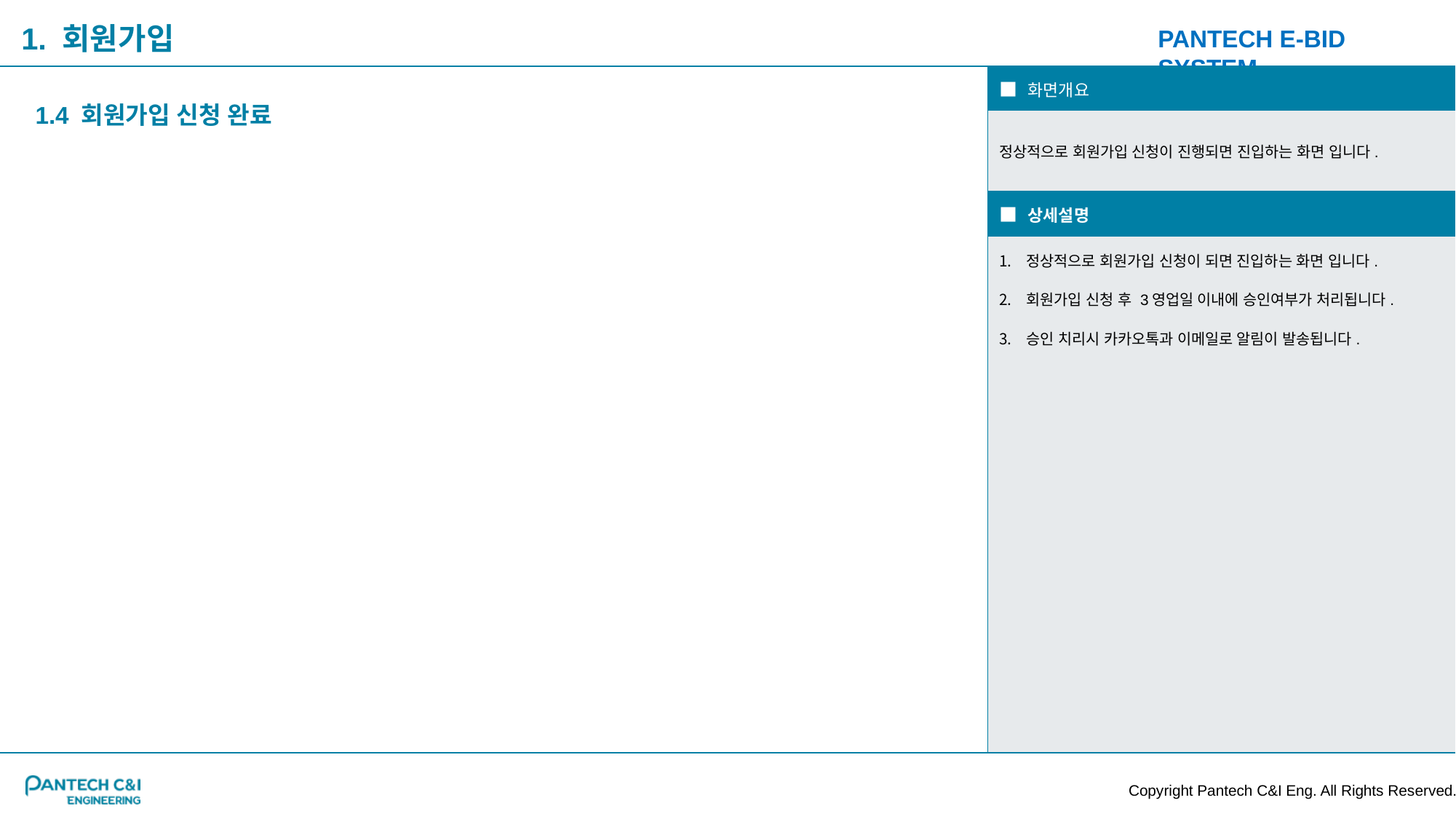

1. 회원가입
| ■ 화면개요 |
| --- |
| 정상적으로 회원가입 신청이 진행되면 진입하는 화면 입니다. |
| ■ 상세설명 |
| 정상적으로 회원가입 신청이 되면 진입하는 화면 입니다. 회원가입 신청 후 3영업일 이내에 승인여부가 처리됩니다. 승인 치리시 카카오톡과 이메일로 알림이 발송됩니다. |
1.4 회원가입 신청 완료